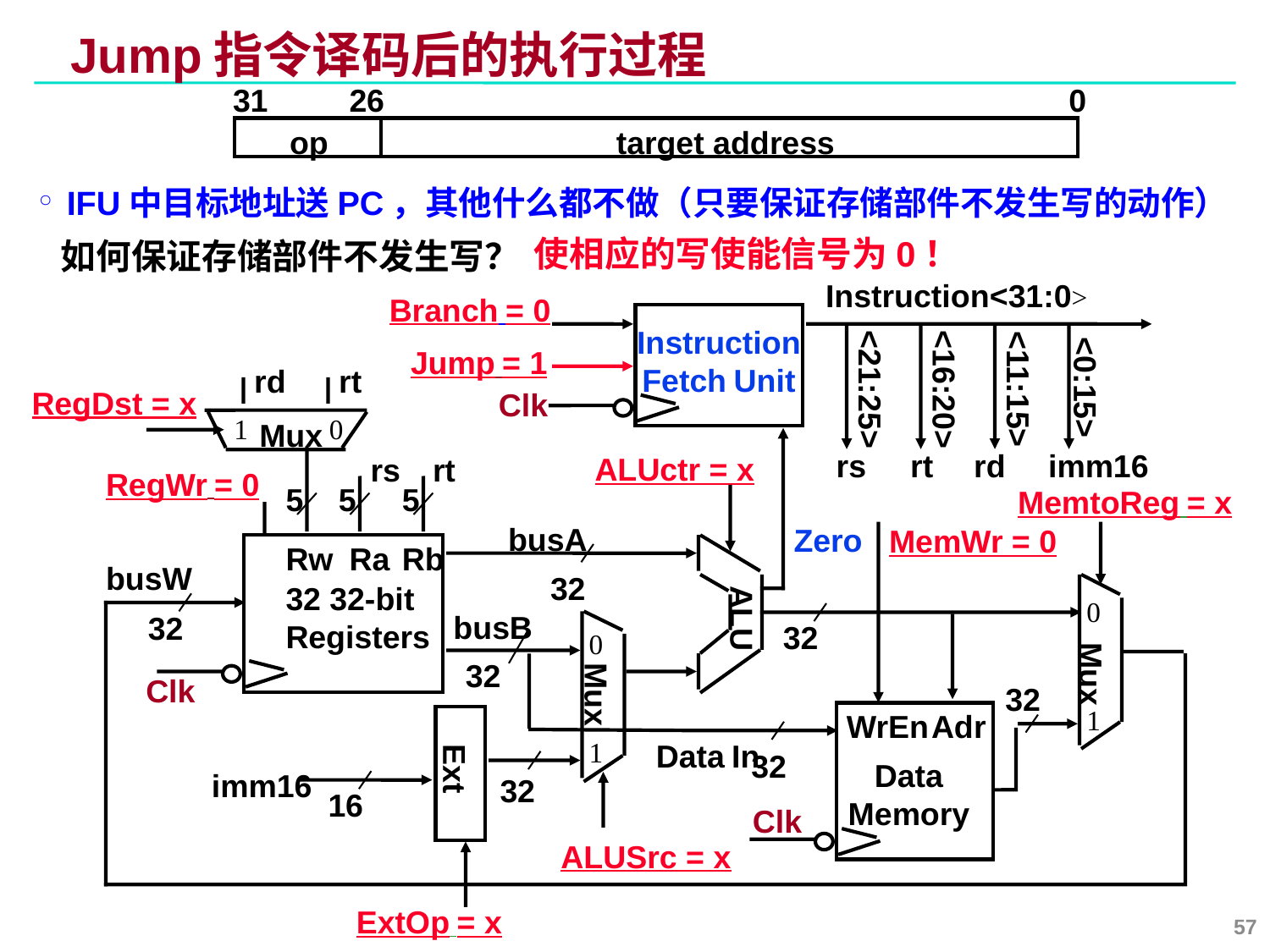

# Jump指令译码后的执行过程
31
26
0
op

target address

IFU中目标地址送PC，其他什么都不做（只要保证存储部件不发生写的动作）
使相应的写使能信号为0！
如何保证存储部件不发生写？
Instruction<31:0>
Branch = 0

Instruction
Fetch Unit

Jump = 1
rd
rt
<0:15>
<21:25>
<16:20>
<11:15>

RegDst = x

Clk

1
0

Mux

rs
rt
rd
imm16
ALUctr = x
rs
rt

RegWr = 0
5
5
5

MemtoReg = x

busA
Zero
MemWr = 0

Rw
Ra
Rb

busW

32
32 32-bit
Registers

0
ALU

busB
32

32

0

Mux
32

Clk

Mux

32
1
WrEn
Adr

1

Data In

32
Ext
Data
Memory

imm16

32

16

Clk

ALUSrc = x

ExtOp = x
57